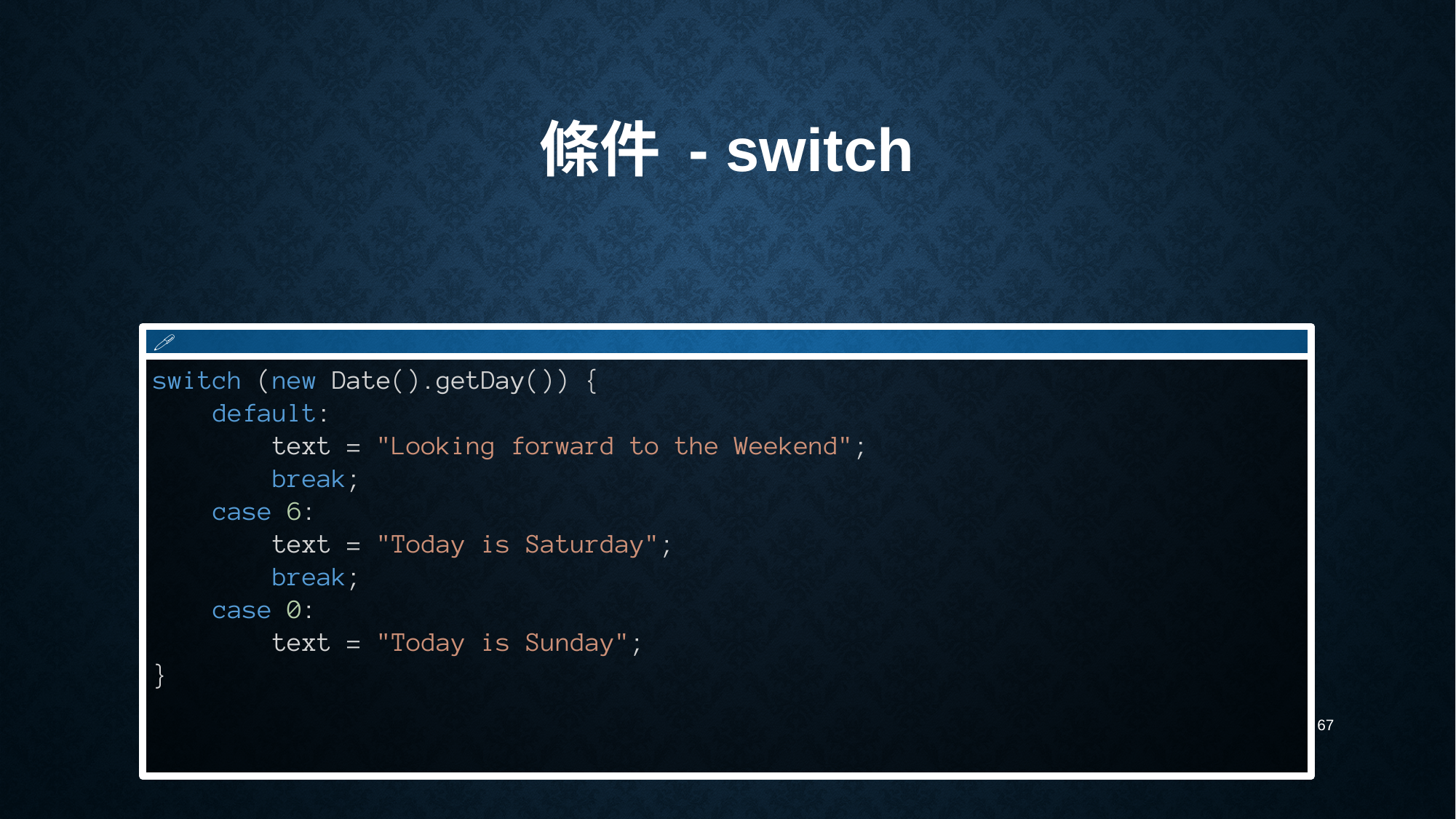

# 條件 - switch

🖊
switch (new Date().getDay()) {
    default:
        text = "Looking forward to the Weekend";
        break;
    case 6:
        text = "Today is Saturday";
        break;
    case 0:
        text = "Today is Sunday";
}
67